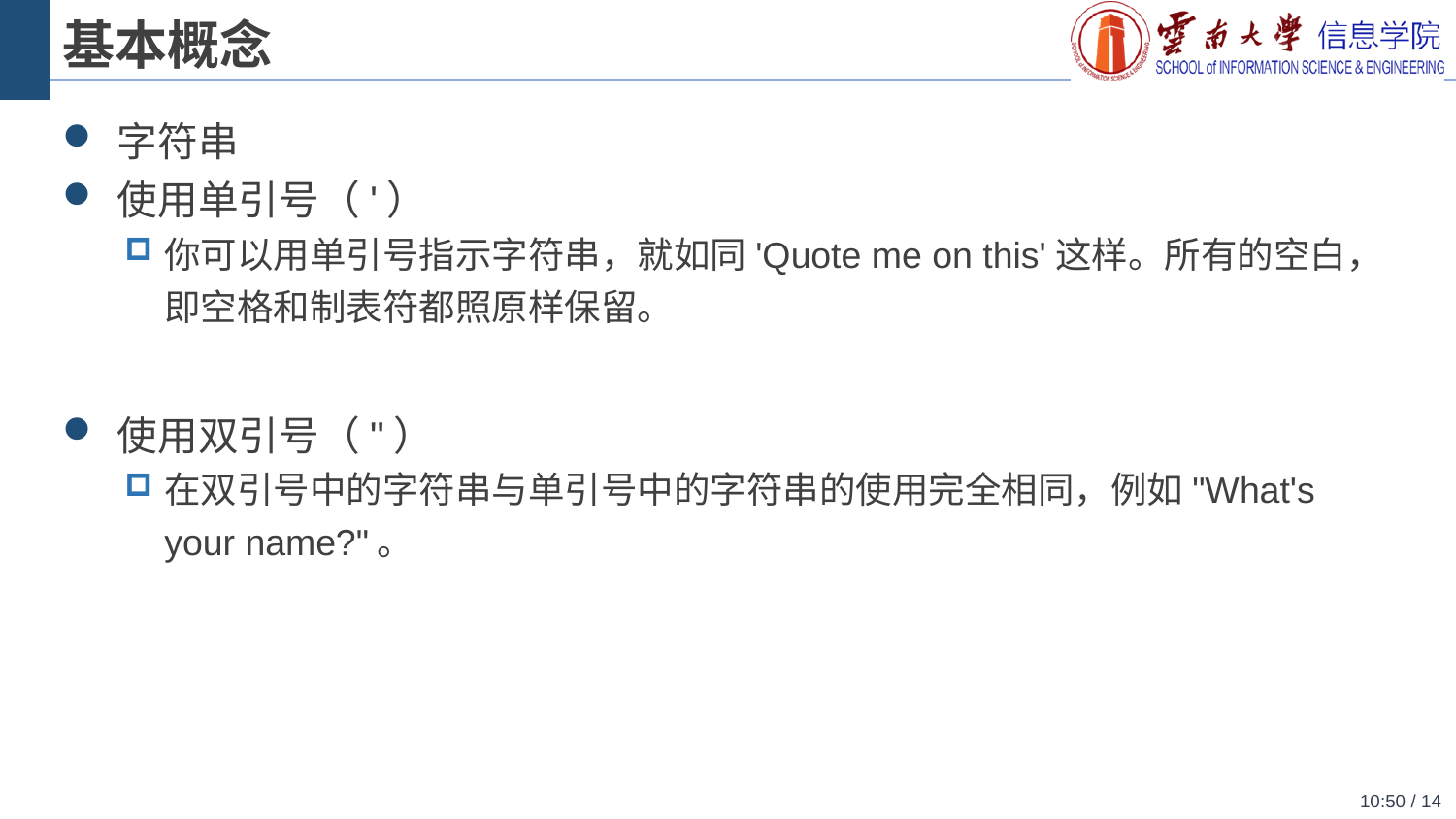

# 基本概念
字符串
使用单引号（'）
你可以用单引号指示字符串，就如同'Quote me on this'这样。所有的空白，即空格和制表符都照原样保留。

使用双引号（"）
在双引号中的字符串与单引号中的字符串的使用完全相同，例如"What's your name?"。